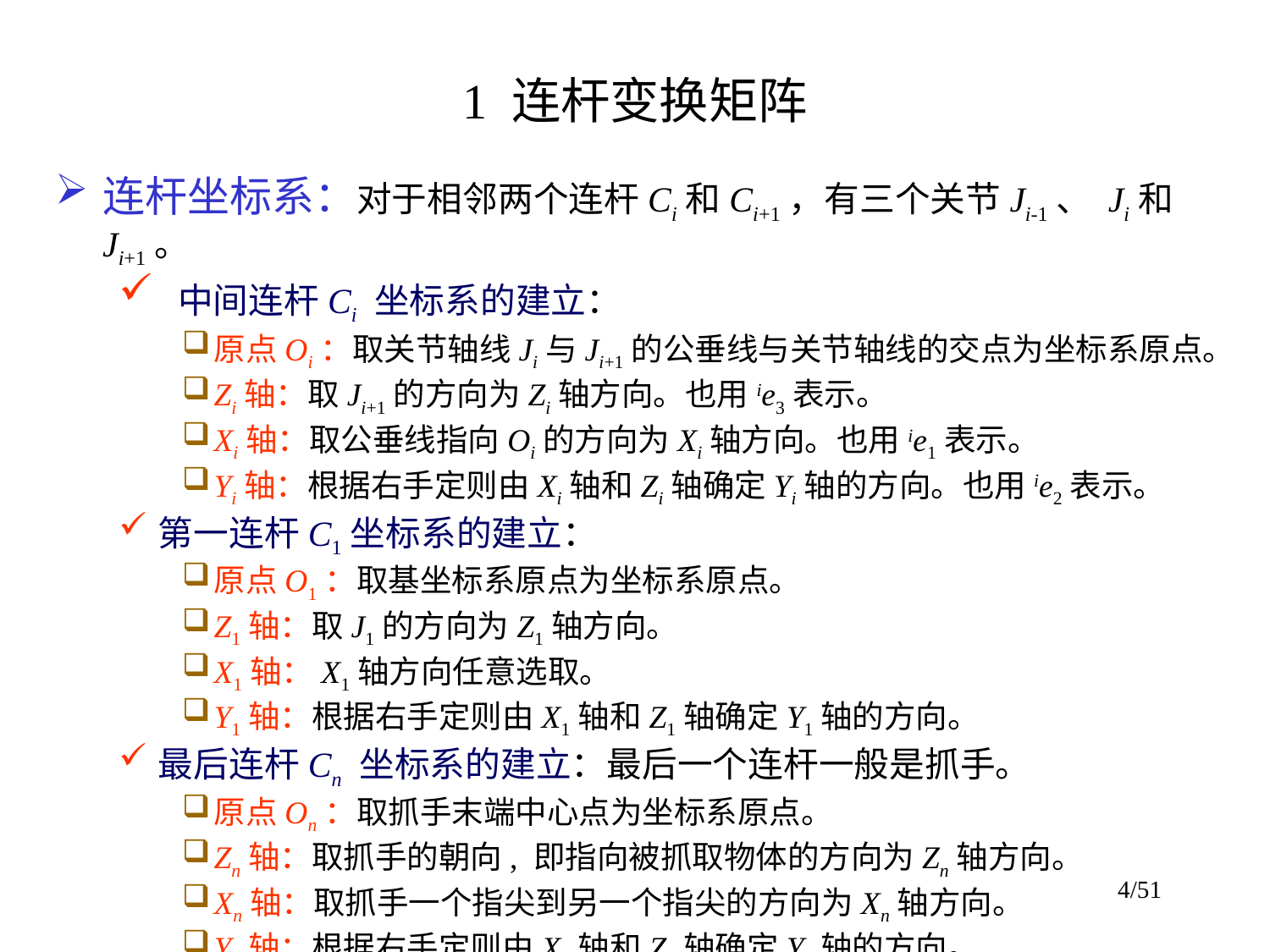

# 1 连杆变换矩阵
连杆坐标系：对于相邻两个连杆Ci和Ci+1，有三个关节Ji-1、 Ji和Ji+1。
 中间连杆Ci 坐标系的建立：
原点Oi：取关节轴线Ji与Ji+1的公垂线与关节轴线的交点为坐标系原点。
Zi轴：取Ji+1的方向为Zi轴方向。也用ie3表示。
Xi轴：取公垂线指向Oi的方向为Xi轴方向。也用ie1表示。
Yi轴：根据右手定则由Xi轴和Zi轴确定Yi轴的方向。也用ie2表示。
第一连杆C1坐标系的建立：
原点O1：取基坐标系原点为坐标系原点。
Z1轴：取J1的方向为Z1轴方向。
X1轴：X1轴方向任意选取。
Y1轴：根据右手定则由X1轴和Z1轴确定Y1轴的方向。
最后连杆Cn 坐标系的建立：最后一个连杆一般是抓手。
原点On：取抓手末端中心点为坐标系原点。
Zn轴：取抓手的朝向, 即指向被抓取物体的方向为Zn轴方向。
Xn轴：取抓手一个指尖到另一个指尖的方向为Xn轴方向。
Yn轴：根据右手定则由Xn轴和Zn轴确定Yn轴的方向。
4/51